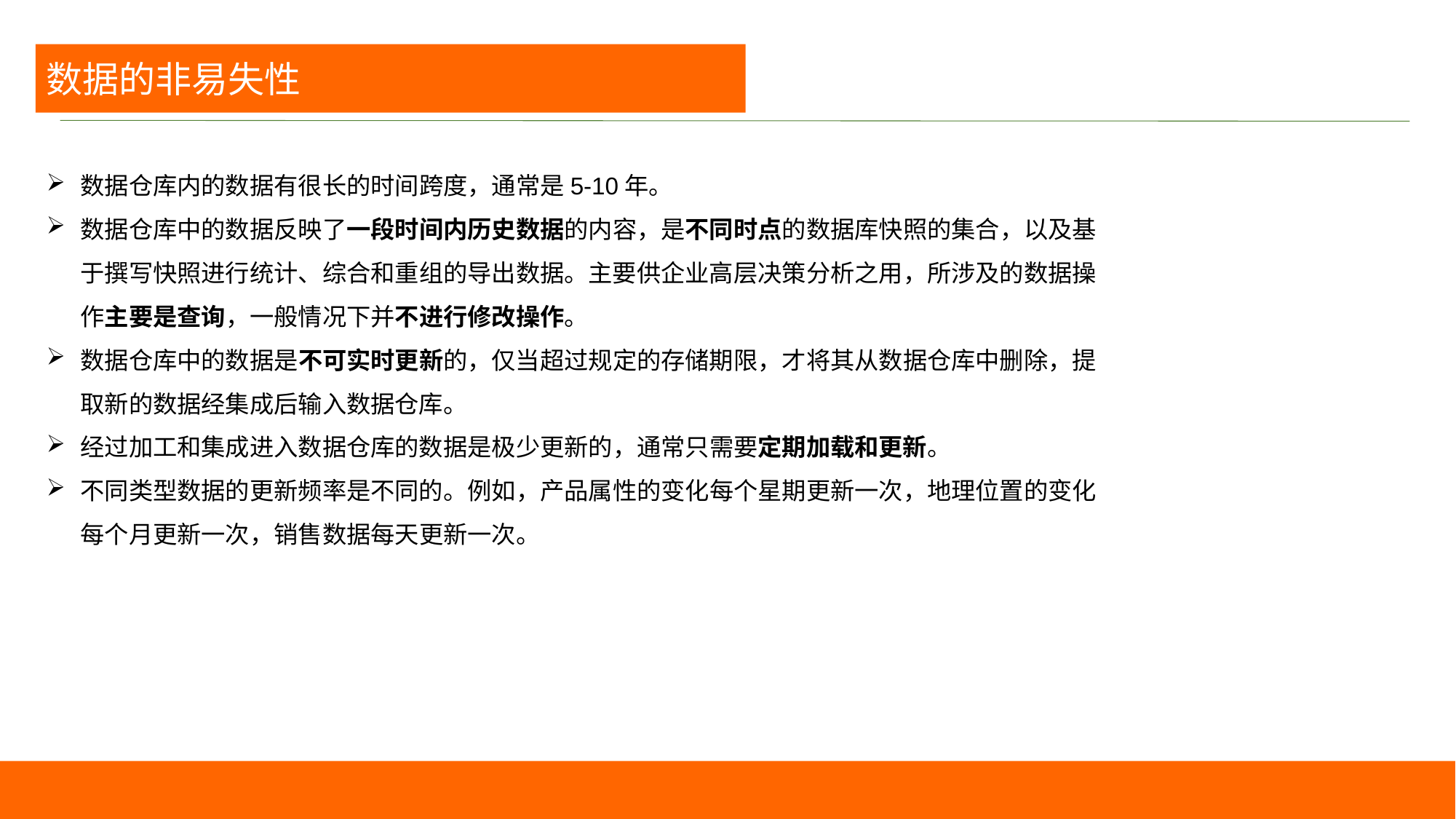

数据的非易失性
数据仓库内的数据有很长的时间跨度，通常是5-10年。
数据仓库中的数据反映了一段时间内历史数据的内容，是不同时点的数据库快照的集合，以及基于撰写快照进行统计、综合和重组的导出数据。主要供企业高层决策分析之用，所涉及的数据操作主要是查询，一般情况下并不进行修改操作。
数据仓库中的数据是不可实时更新的，仅当超过规定的存储期限，才将其从数据仓库中删除，提取新的数据经集成后输入数据仓库。
经过加工和集成进入数据仓库的数据是极少更新的，通常只需要定期加载和更新。
不同类型数据的更新频率是不同的。例如，产品属性的变化每个星期更新一次，地理位置的变化每个月更新一次，销售数据每天更新一次。

30